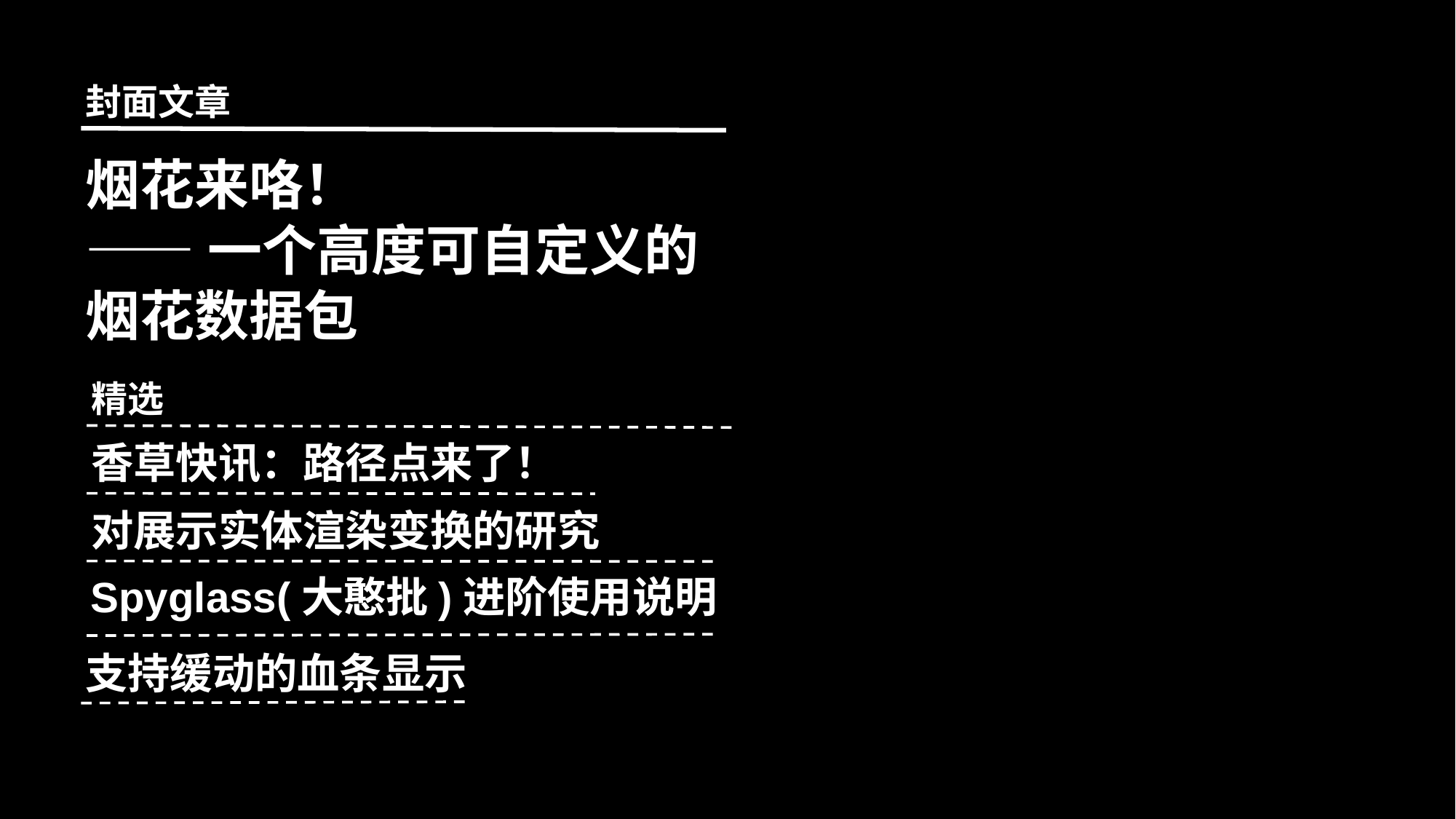

封面文章
烟花来咯！
——一个高度可自定义的烟花数据包
精选
香草快讯：路径点来了！
对展示实体渲染变换的研究
Spyglass(大憨批)进阶使用说明
支持缓动的血条显示